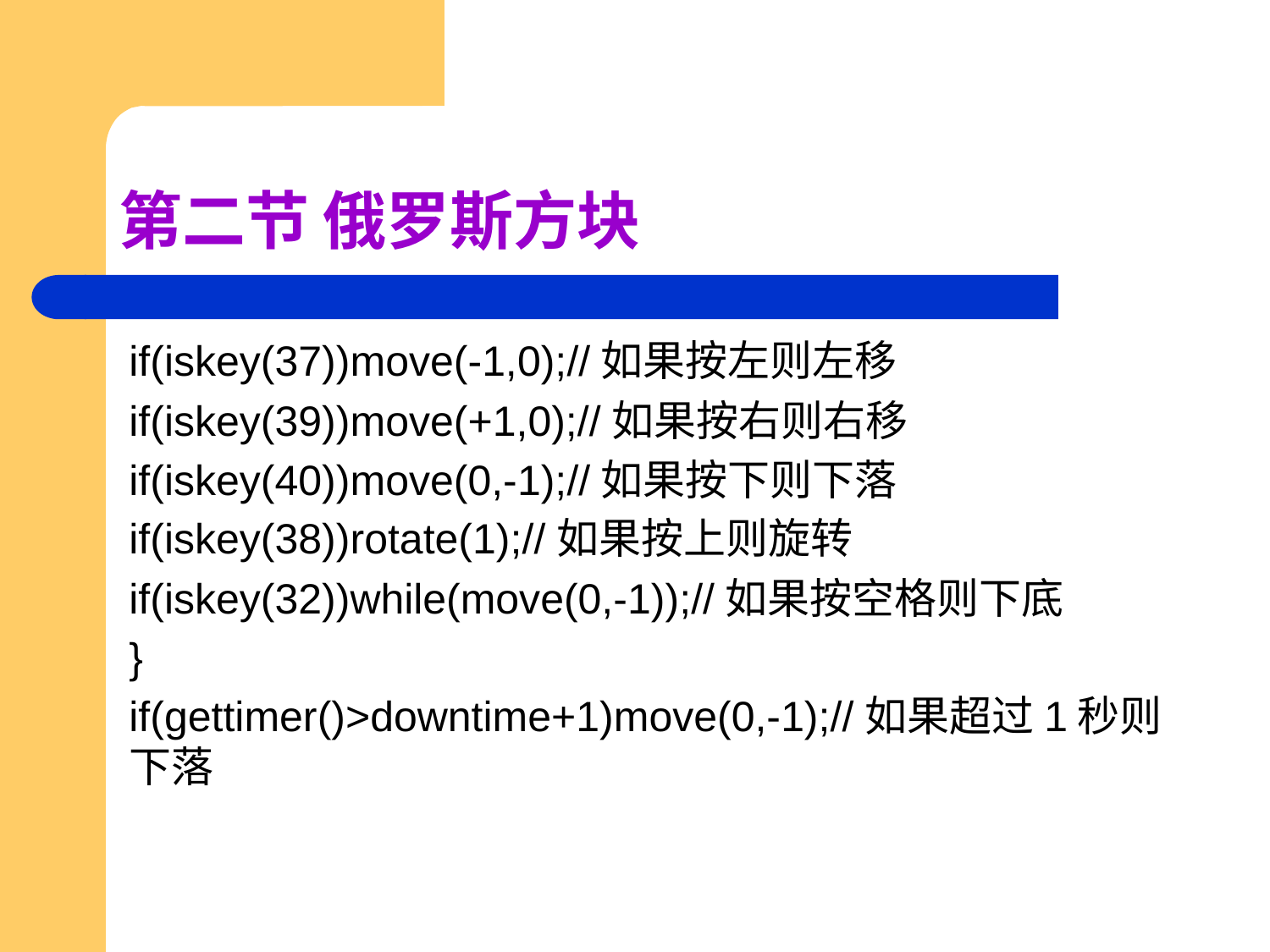

# 第二节 俄罗斯方块
if(iskey(37))move(-1,0);//如果按左则左移
if(iskey(39))move(+1,0);//如果按右则右移
if(iskey(40))move(0,-1);//如果按下则下落
if(iskey(38))rotate(1);//如果按上则旋转
if(iskey(32))while(move(0,-1));//如果按空格则下底
}
if(gettimer()>downtime+1)move(0,-1);//如果超过1秒则下落